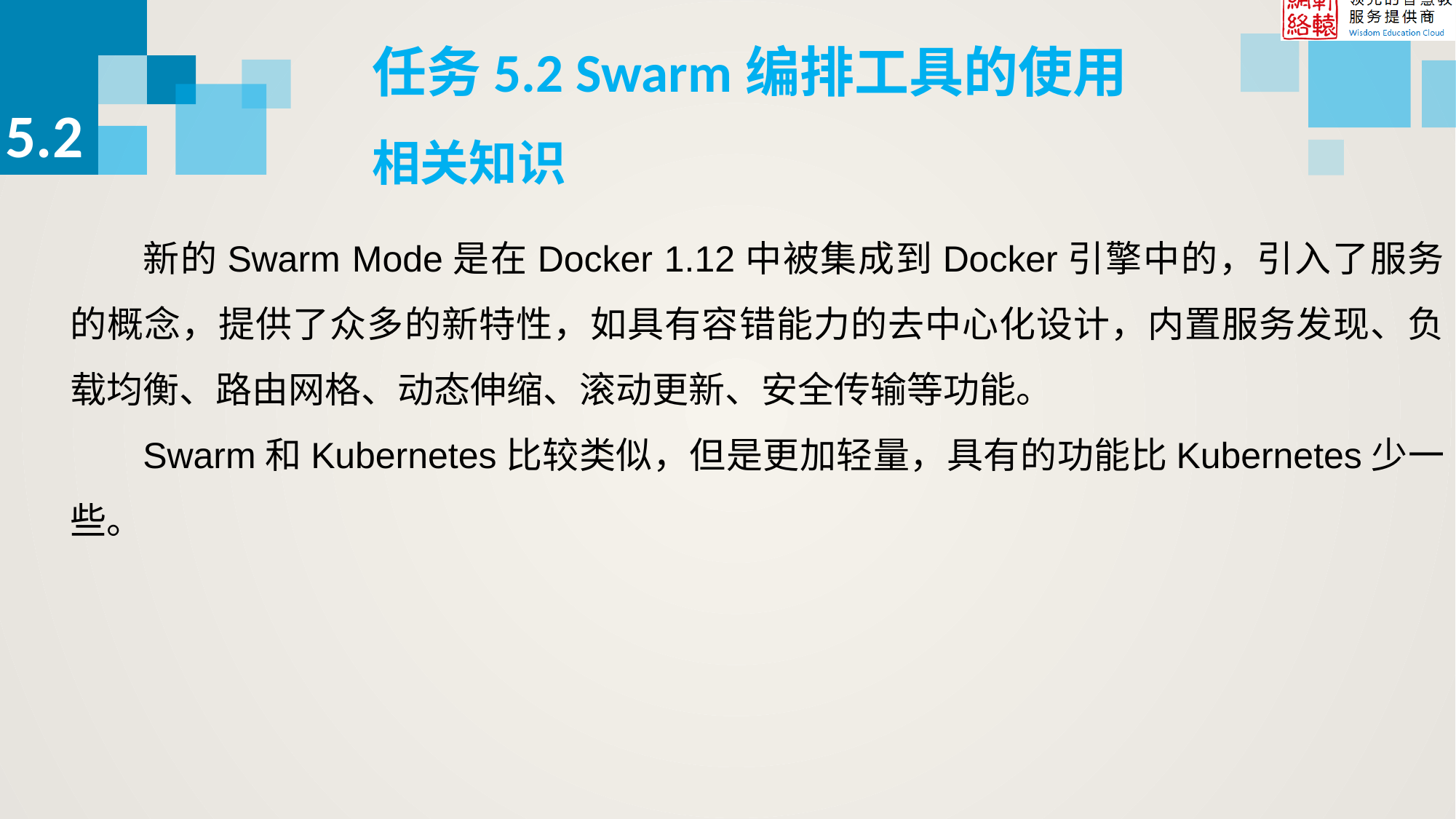

任务5.2 Swarm编排工具的使用
5.2
相关知识
新的Swarm Mode是在Docker 1.12中被集成到Docker引擎中的，引入了服务的概念，提供了众多的新特性，如具有容错能力的去中心化设计，内置服务发现、负载均衡、路由网格、动态伸缩、滚动更新、安全传输等功能。
Swarm和Kubernetes比较类似，但是更加轻量，具有的功能比Kubernetes少一些。